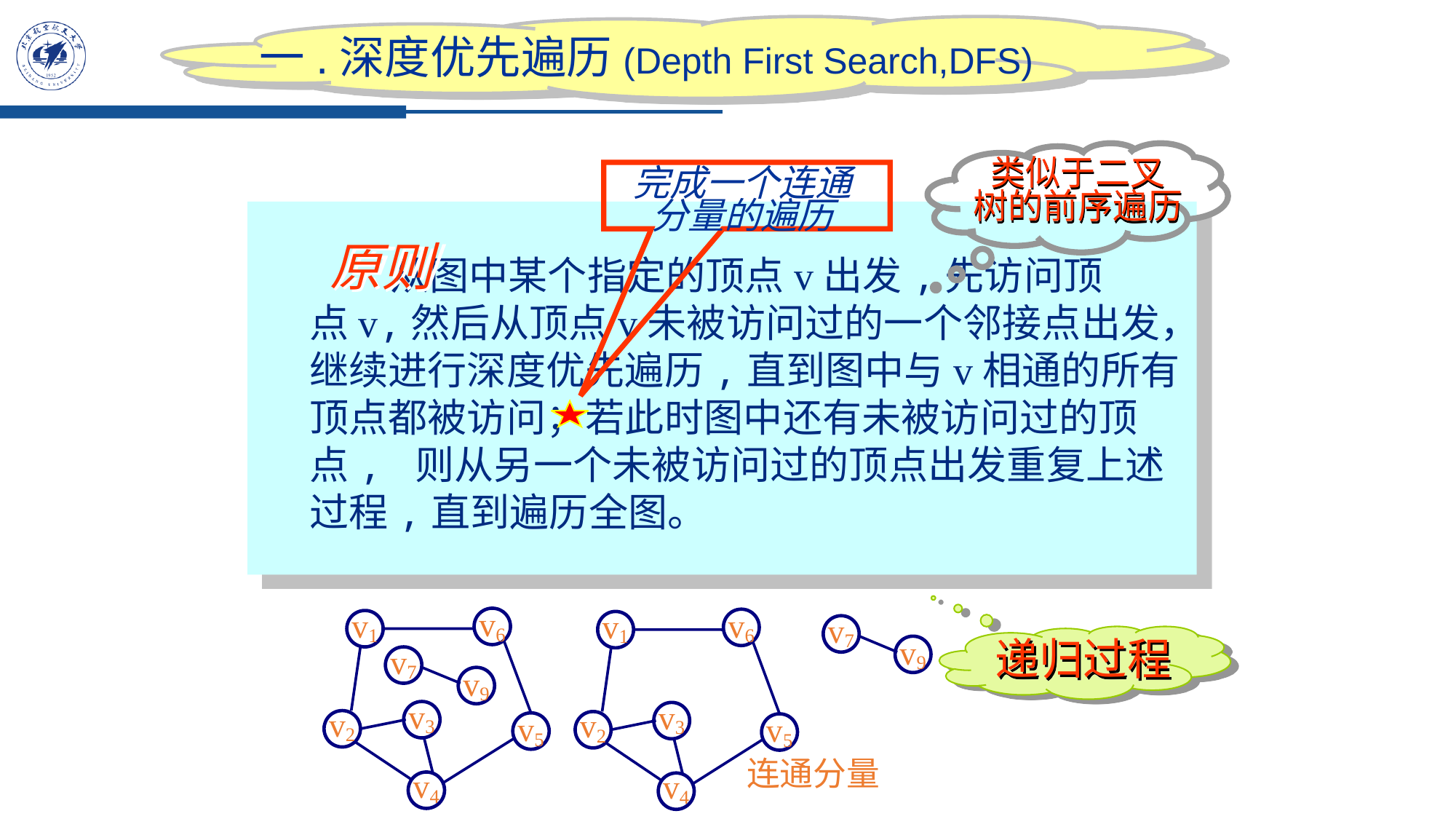

一.深度优先遍历(Depth First Search,DFS)

类似于二叉
树的前序遍历

完成一个连通
分量的遍历

原则
        从图中某个指定的顶点v出发,先访问顶
点v,然后从顶点v未被访问过的一个邻接点出发，
继续进行深度优先遍历,直到图中与v相通的所有
顶点都被访问；若此时图中还有未被访问过的顶
点, 则从另一个未被访问过的顶点出发重复上述
过程,直到遍历全图。
v6
v1

v7

v9

v3
v2

v5

v4

v6
v1

v3
v2

v5

v4

v7

v9

递归过程
连通分量